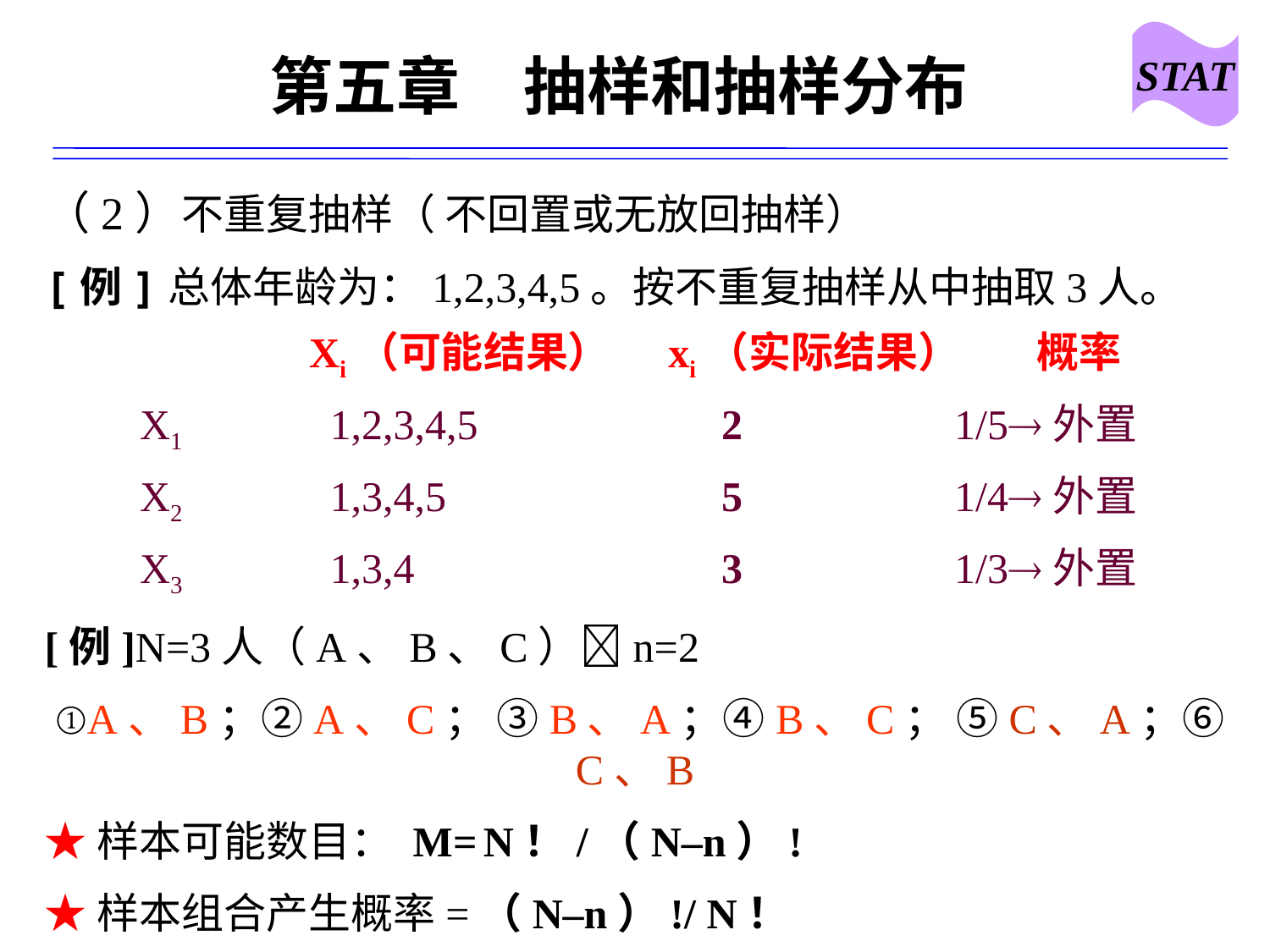

STAT
# 第五章　抽样和抽样分布

（2）不重复抽样（ 不回置或无放回抽样）
[例]总体年龄为：1,2,3,4,5。按不重复抽样从中抽取3人。
                         Xi（可能结果）     xi（实际结果）        概率
         X1                        1,2,3,4,5                       2                    1/5→外置
         X2                        1,3,4,5                          5                    1/4→外置
         X3                        1,3,4                             3                    1/3→外置
[例]N=3人（A、B、C）→n=2
 ①A、B；②A、C； ③B、A；④B、C； ⑤C、A；⑥C、B
★样本可能数目： M= N！/（N–n）!
★样本组合产生概率=（N–n）!/ N！